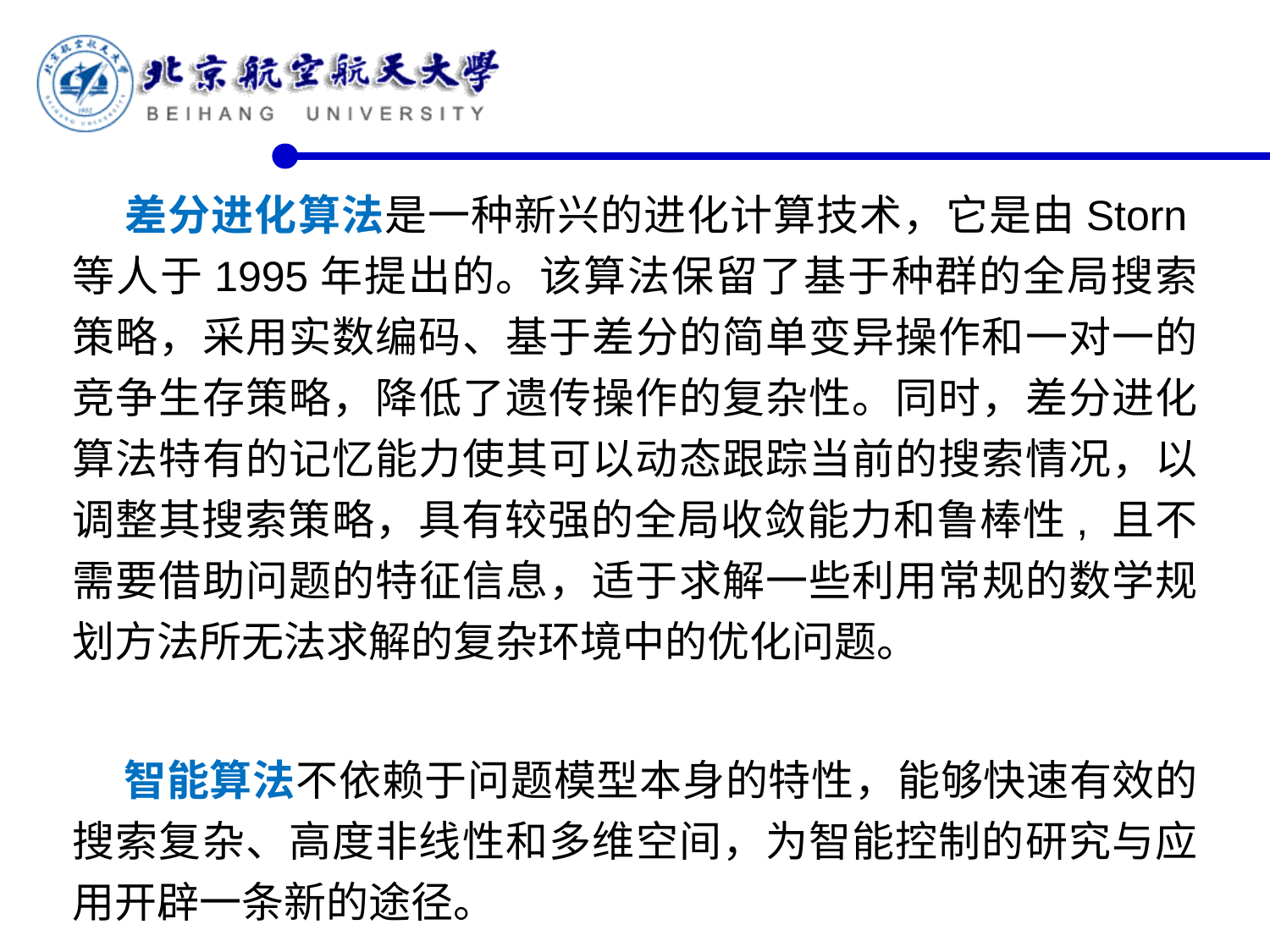

差分进化算法是一种新兴的进化计算技术，它是由Storn等人于1995年提出的。该算法保留了基于种群的全局搜索策略，采用实数编码、基于差分的简单变异操作和一对一的竞争生存策略，降低了遗传操作的复杂性。同时，差分进化算法特有的记忆能力使其可以动态跟踪当前的搜索情况，以调整其搜索策略，具有较强的全局收敛能力和鲁棒性, 且不需要借助问题的特征信息，适于求解一些利用常规的数学规划方法所无法求解的复杂环境中的优化问题。

    智能算法不依赖于问题模型本身的特性，能够快速有效的搜索复杂、高度非线性和多维空间，为智能控制的研究与应用开辟一条新的途径。